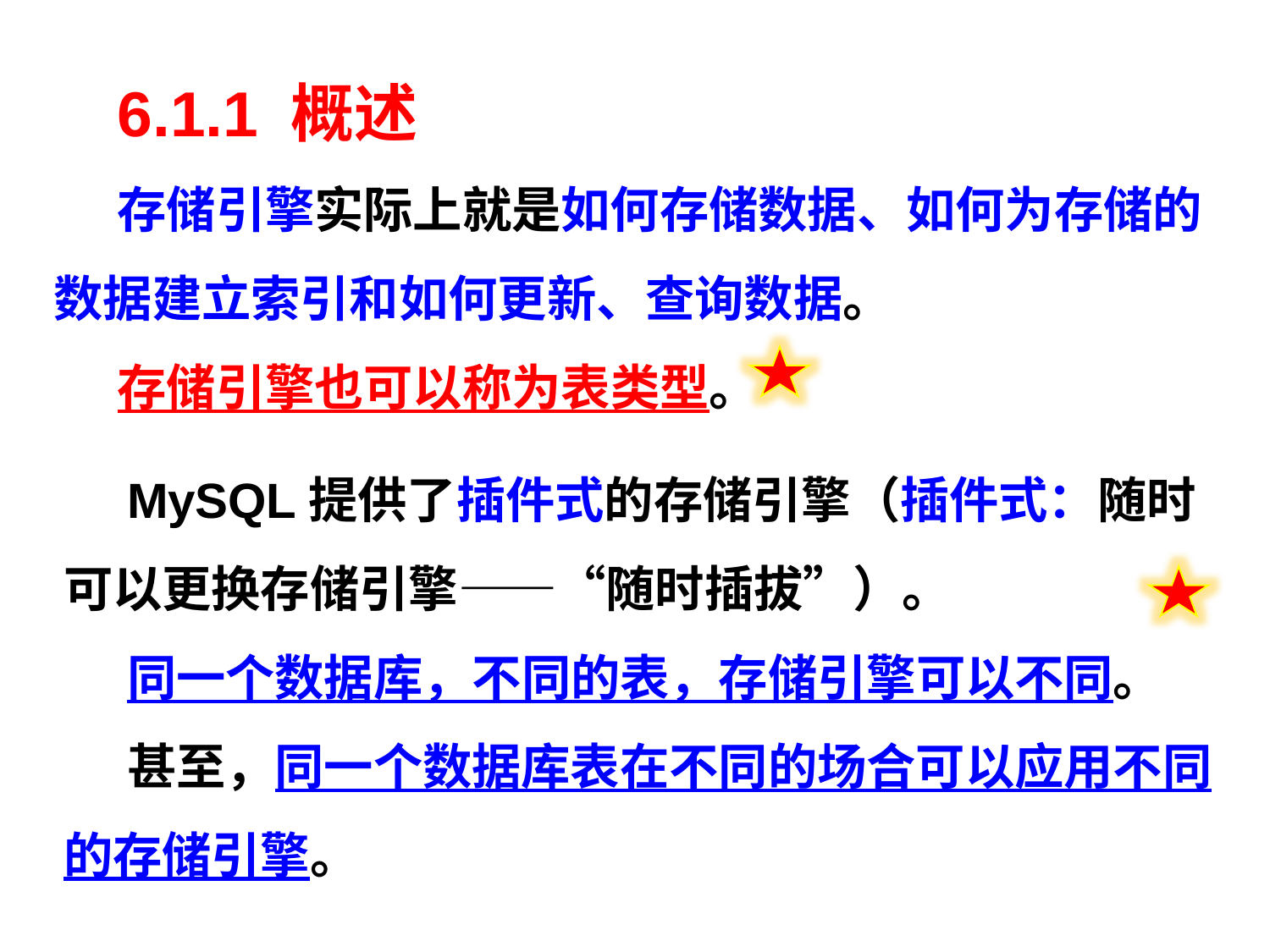

6.1.1 概述
存储引擎实际上就是如何存储数据、如何为存储的数据建立索引和如何更新、查询数据。
存储引擎也可以称为表类型。

MySQL提供了插件式的存储引擎（插件式：随时可以更换存储引擎——“随时插拔”）。
同一个数据库，不同的表，存储引擎可以不同。
甚至，同一个数据库表在不同的场合可以应用不同的存储引擎。